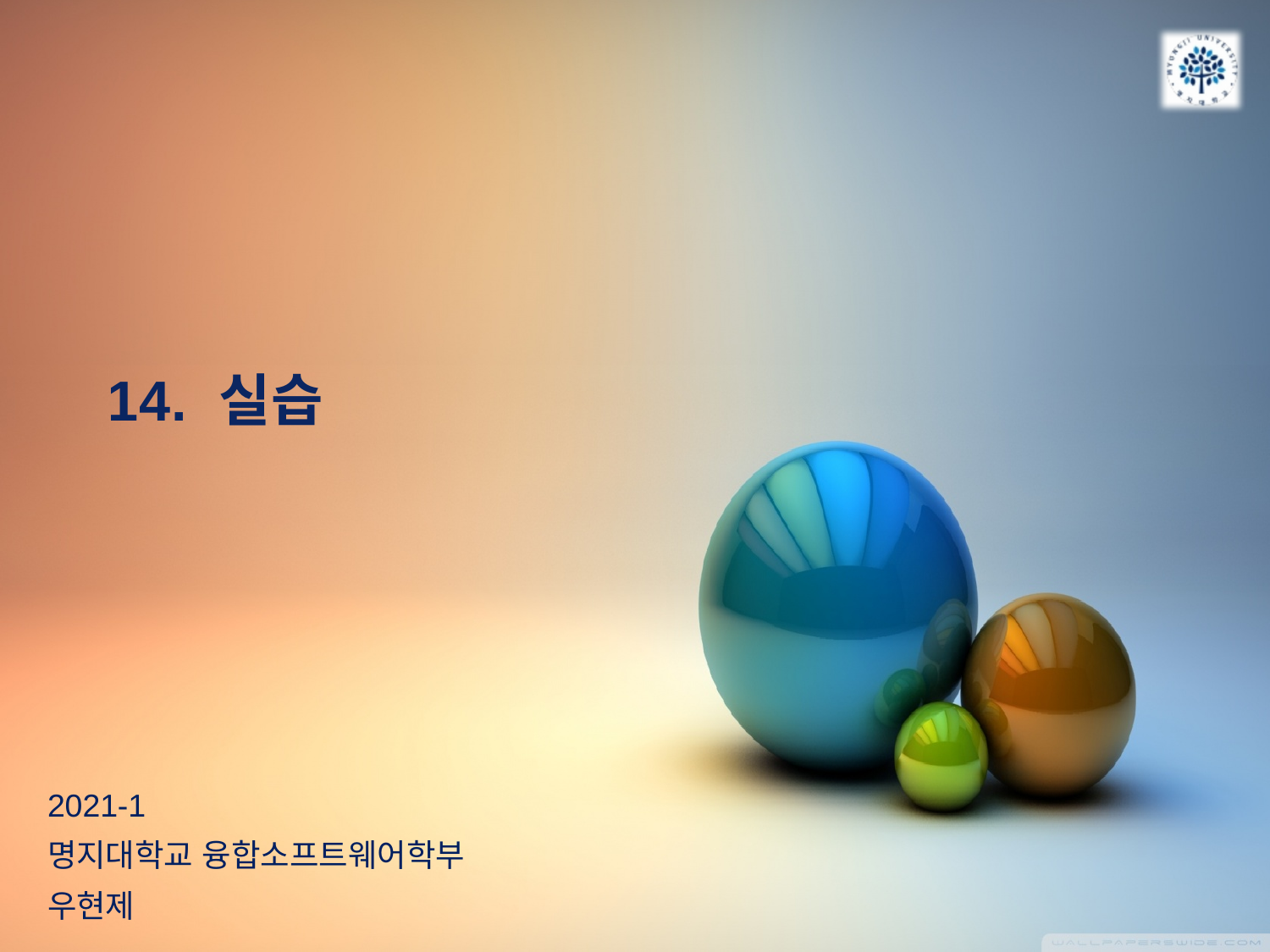

# 14. 실습
2021-1
명지대학교 융합소프트웨어학부
우현제